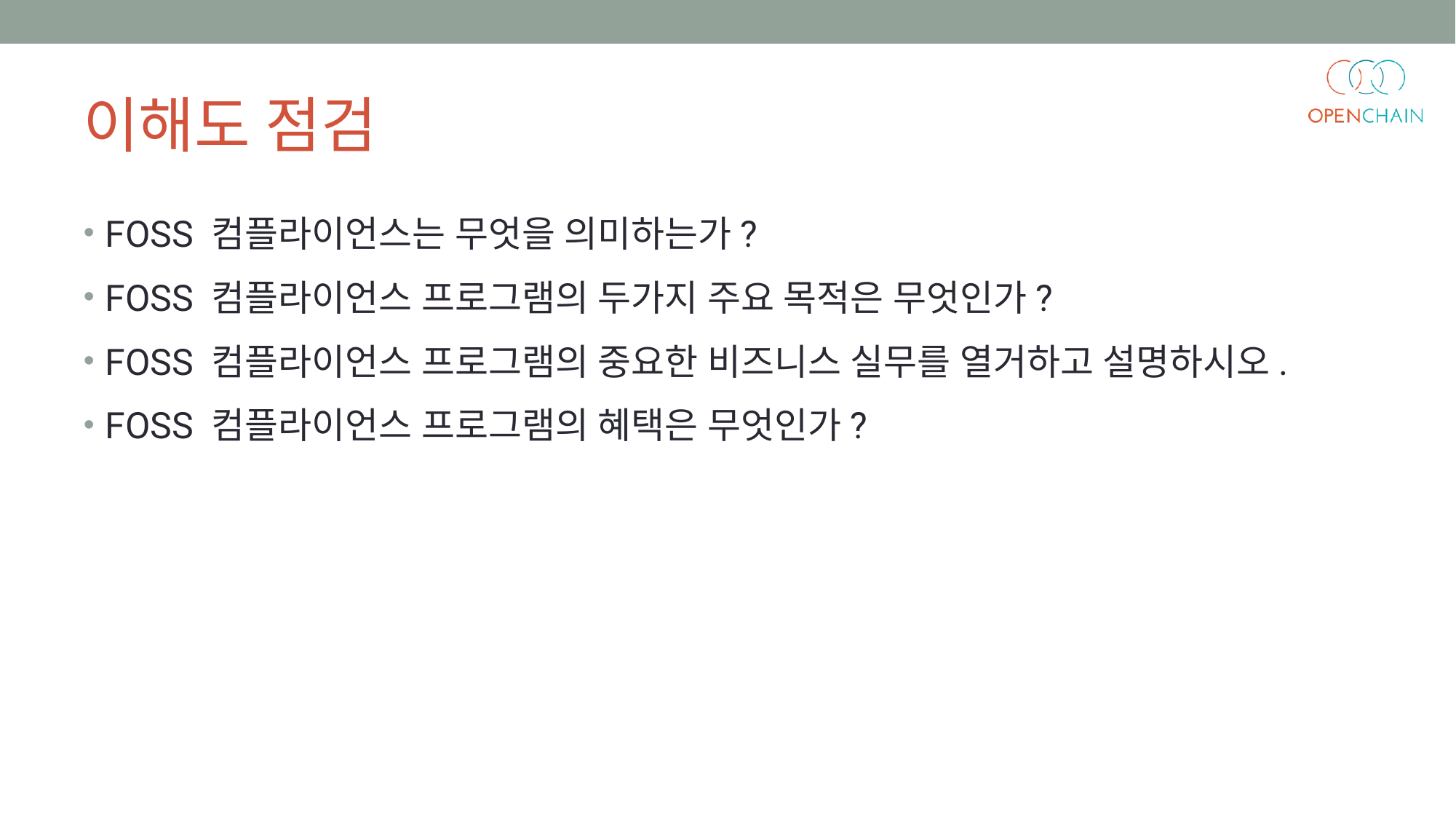

이해도 점검
FOSS 컴플라이언스는 무엇을 의미하는가?
FOSS 컴플라이언스 프로그램의 두가지 주요 목적은 무엇인가?
FOSS 컴플라이언스 프로그램의 중요한 비즈니스 실무를 열거하고 설명하시오.
FOSS 컴플라이언스 프로그램의 혜택은 무엇인가?